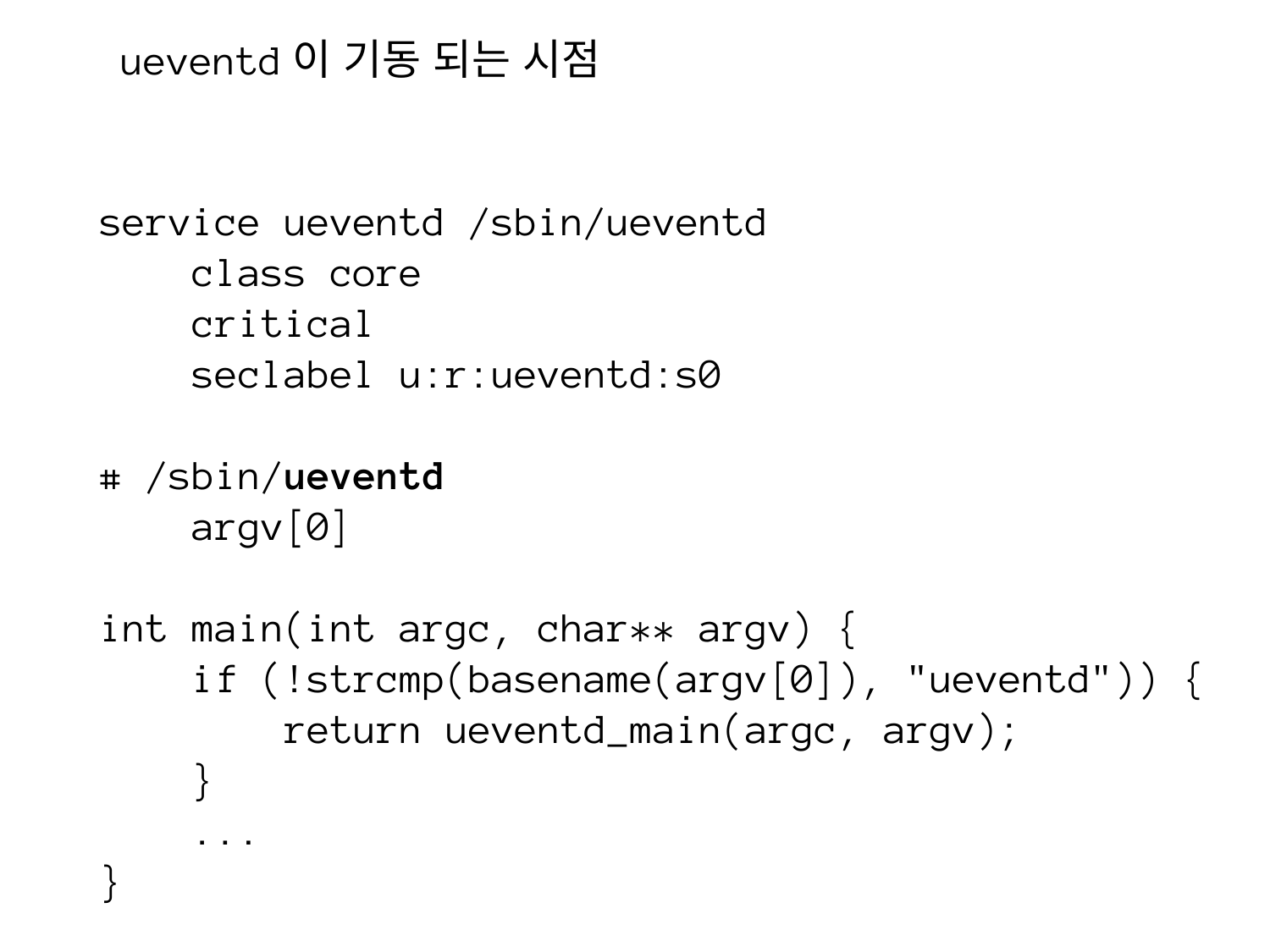

ueventd이 기동 되는 시점

service ueventd /sbin/ueventd
    class core
    critical
    seclabel u:r:ueventd:s0

# /sbin/ueventd
    argv[0]

int main(int argc, char** argv) {
    if (!strcmp(basename(argv[0]), "ueventd")) {
        return ueventd_main(argc, argv);
    }
    ...
}